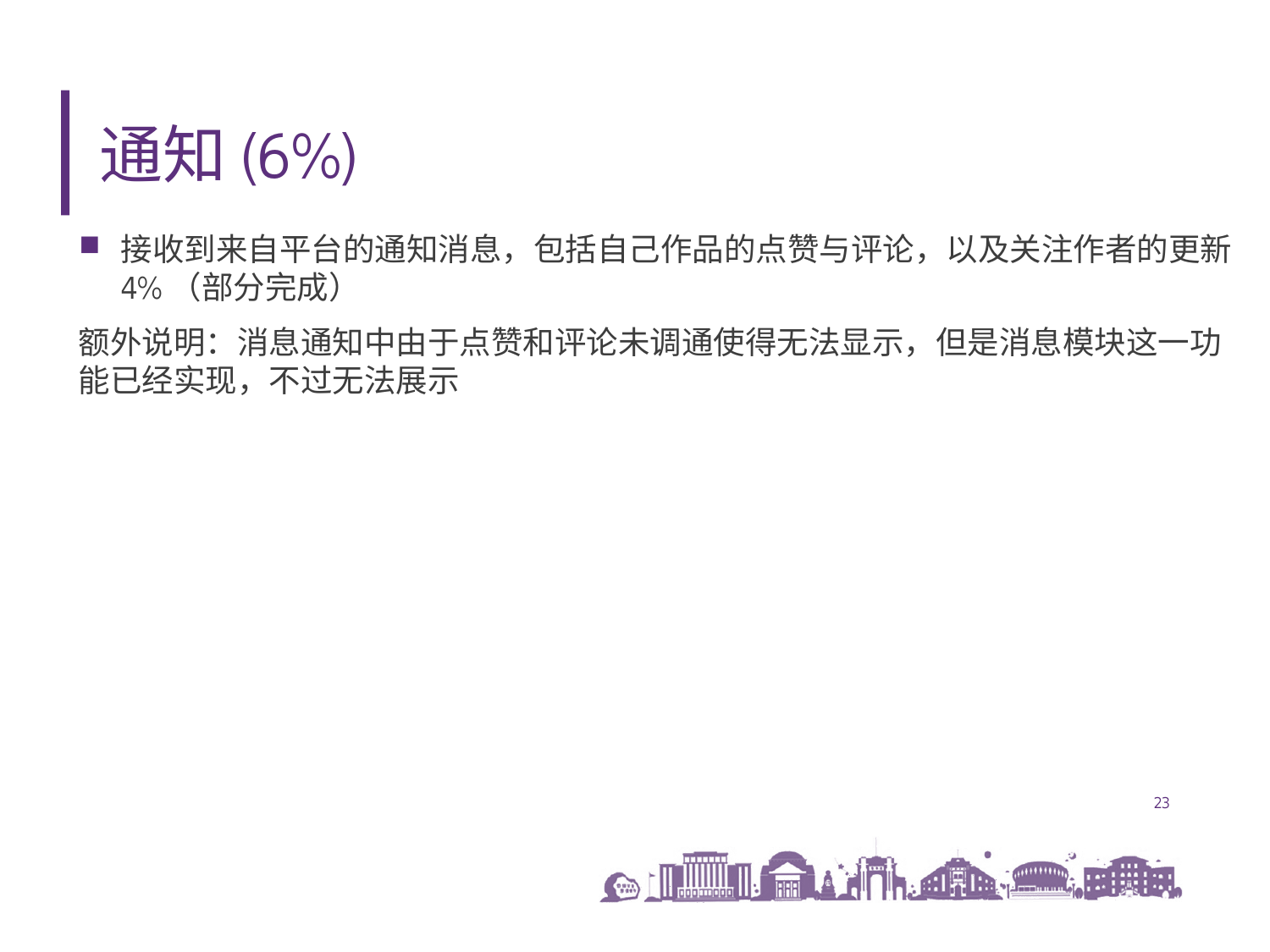

# 通知(6%)
接收到来自平台的通知消息，包括自己作品的点赞与评论，以及关注作者的更新 4%（部分完成）
额外说明：消息通知中由于点赞和评论未调通使得无法显示，但是消息模块这一功能已经实现，不过无法展示
23